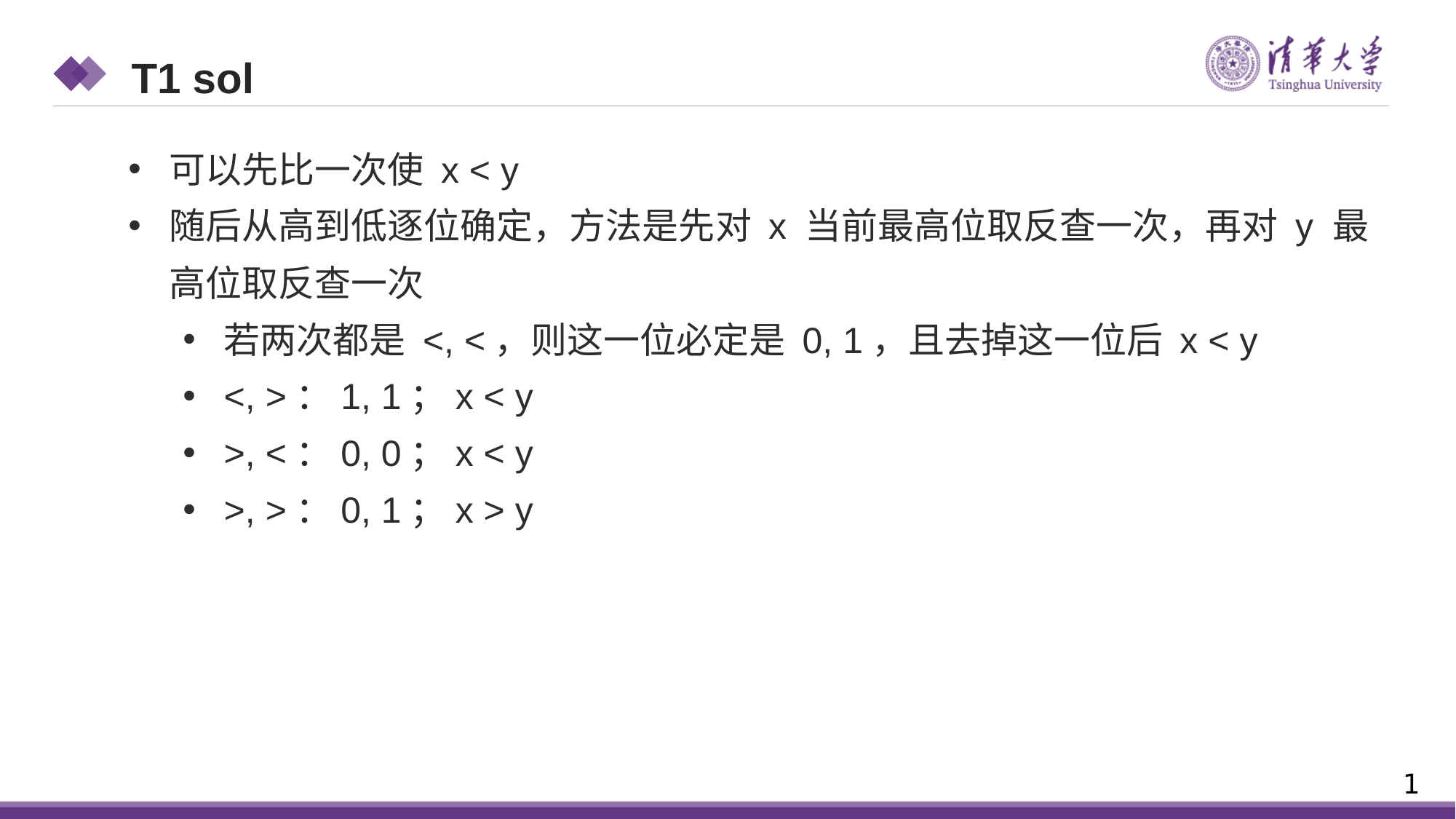

T1 sol
可以先比一次使 x < y
随后从高到低逐位确定，方法是先对 x 当前最高位取反查一次，再对 y 最高位取反查一次
若两次都是 <, <，则这一位必定是 0, 1，且去掉这一位后 x < y
<, >：1, 1；x < y
>, <：0, 0；x < y
>, >：0, 1；x > y

1